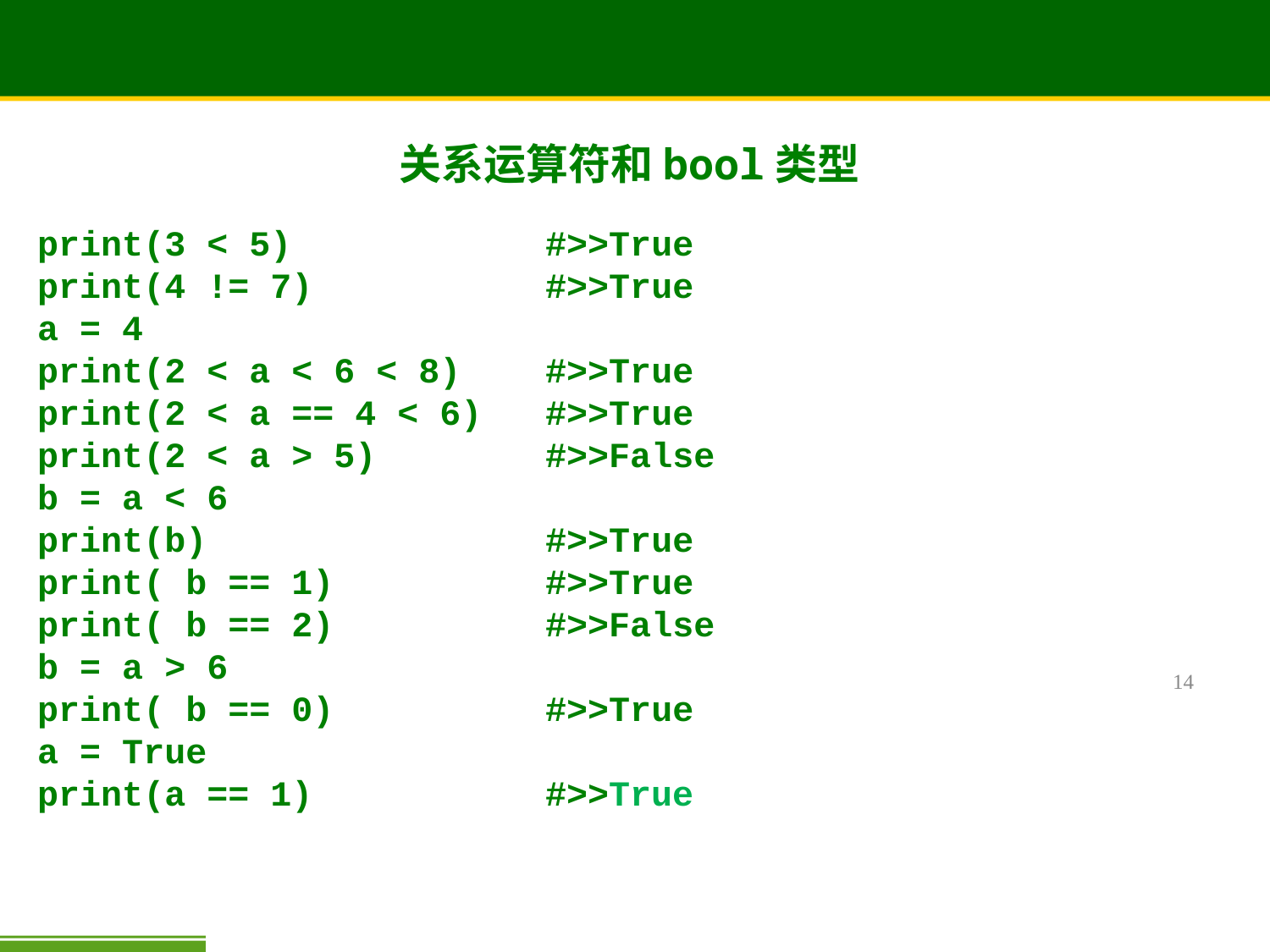

# 关系运算符和bool类型
print(3 < 5)		#>>True
print(4 != 7)		#>>True
a = 4
print(2 < a < 6 < 8)	#>>True
print(2 < a == 4 < 6)	#>>True
print(2 < a > 5)		#>>False
b = a < 6
print(b)			#>>True
print( b == 1)		#>>True
print( b == 2)		#>>False
b = a > 6
print( b == 0)		#>>True
a = True
print(a == 1)		#>>True
14